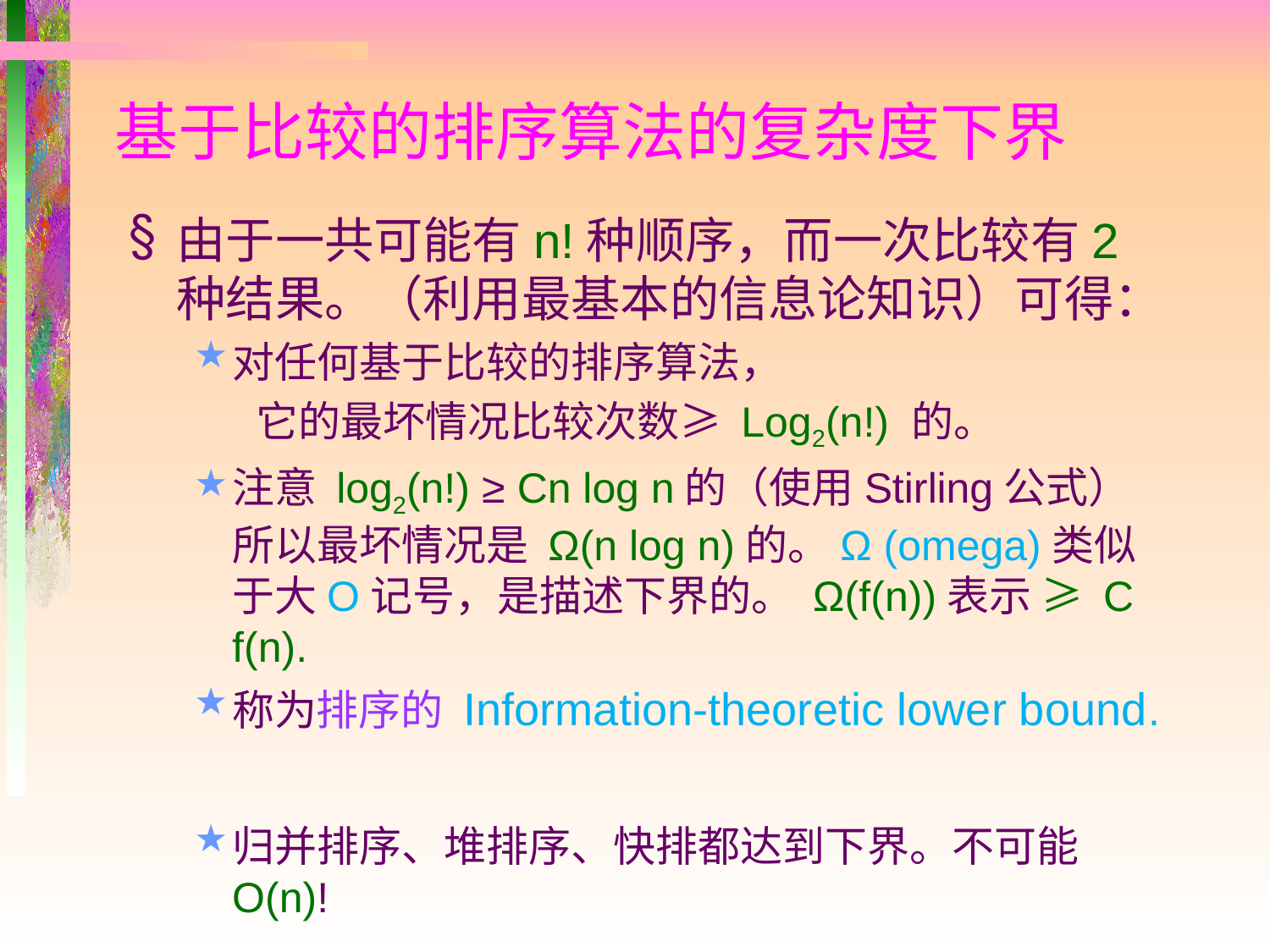

# 基于比较的排序算法的复杂度下界
由于一共可能有n!种顺序，而一次比较有2种结果。（利用最基本的信息论知识）可得：
对任何基于比较的排序算法，
它的最坏情况比较次数≥ Log2(n!) 的。
注意 log2(n!) ≥ Cn log n的（使用Stirling公式）
所以最坏情况是 Ω(n log n)的。Ω (omega)类似于大O记号，是描述下界的。 Ω(f(n))表示 ≥ C f(n).
称为排序的 Information-theoretic lower bound.

归并排序、堆排序、快排都达到下界。不可能O(n)!